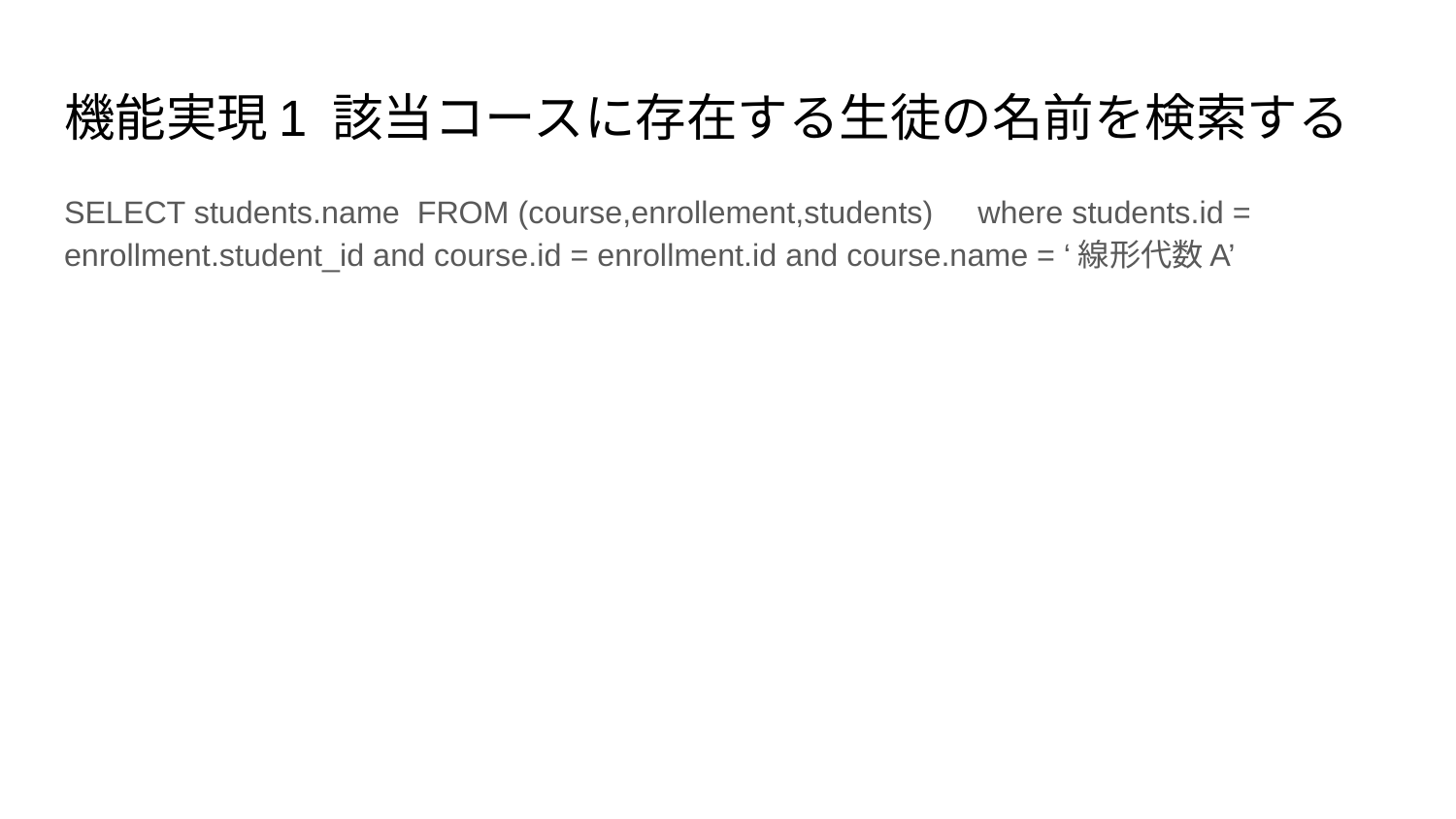

# 機能実現1 該当コースに存在する生徒の名前を検索する
SELECT students.name  FROM (course,enrollement,students)　where students.id = enrollment.student_id and course.id = enrollment.id and course.name = ‘線形代数A’